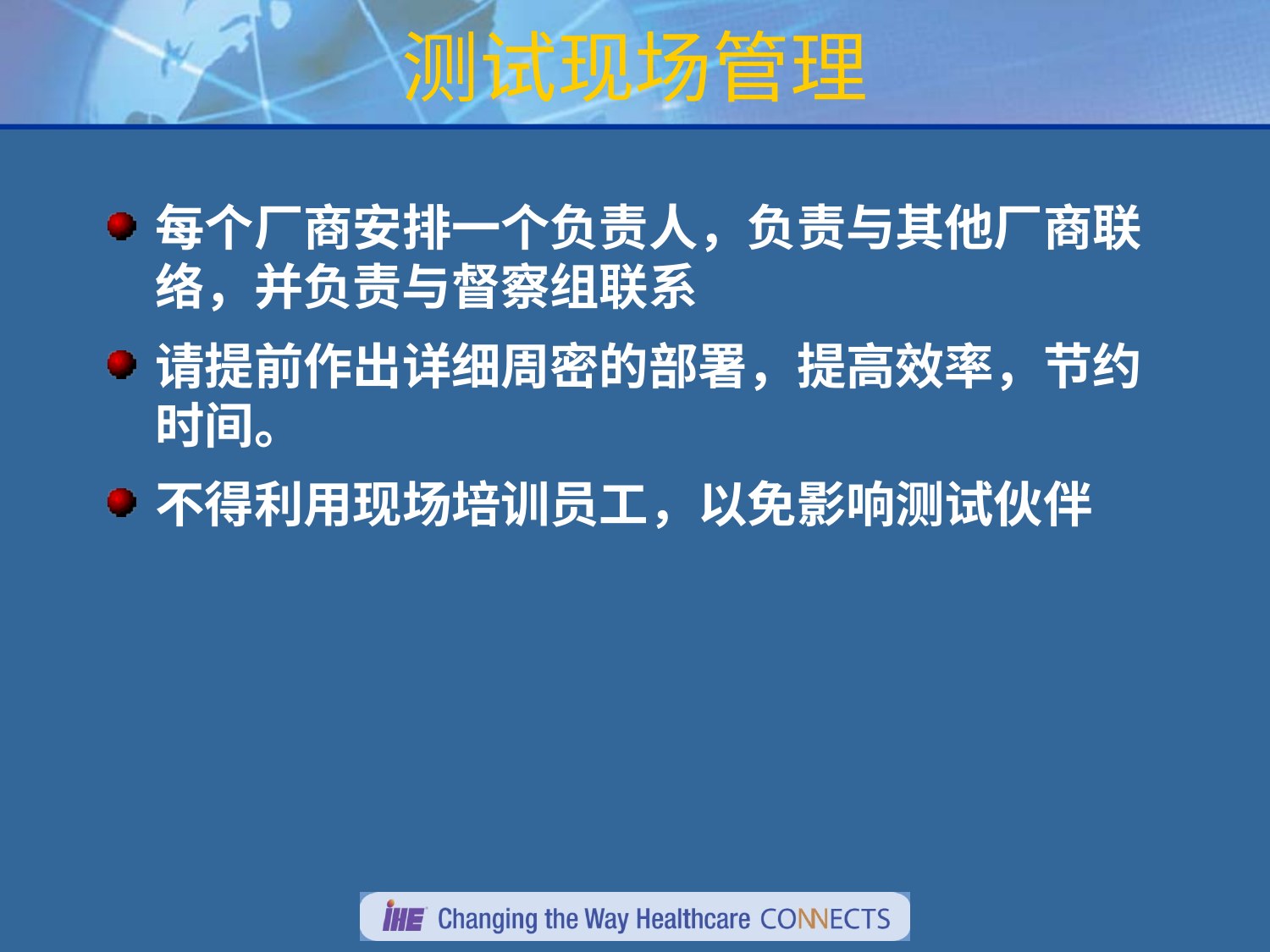

# 测试现场管理
每个厂商安排一个负责人，负责与其他厂商联络，并负责与督察组联系
请提前作出详细周密的部署，提高效率，节约时间。
不得利用现场培训员工，以免影响测试伙伴